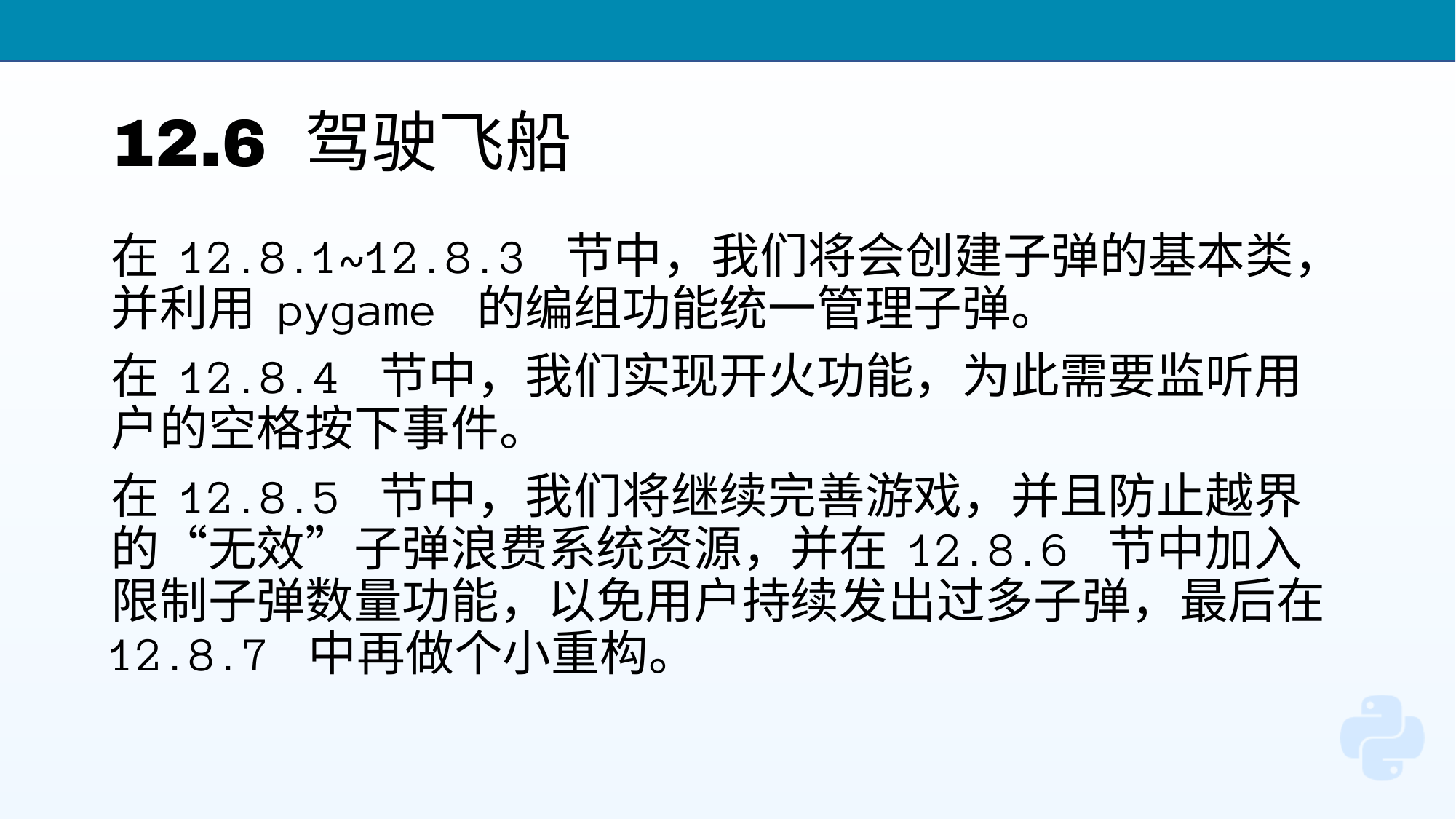

# 12.6 驾驶飞船
在 12.8.1~12.8.3 节中，我们将会创建子弹的基本类，并利用 pygame 的编组功能统一管理子弹。
在 12.8.4 节中，我们实现开火功能，为此需要监听用户的空格按下事件。
在 12.8.5 节中，我们将继续完善游戏，并且防止越界的“无效”子弹浪费系统资源，并在 12.8.6 节中加入限制子弹数量功能，以免用户持续发出过多子弹，最后在 12.8.7 中再做个小重构。